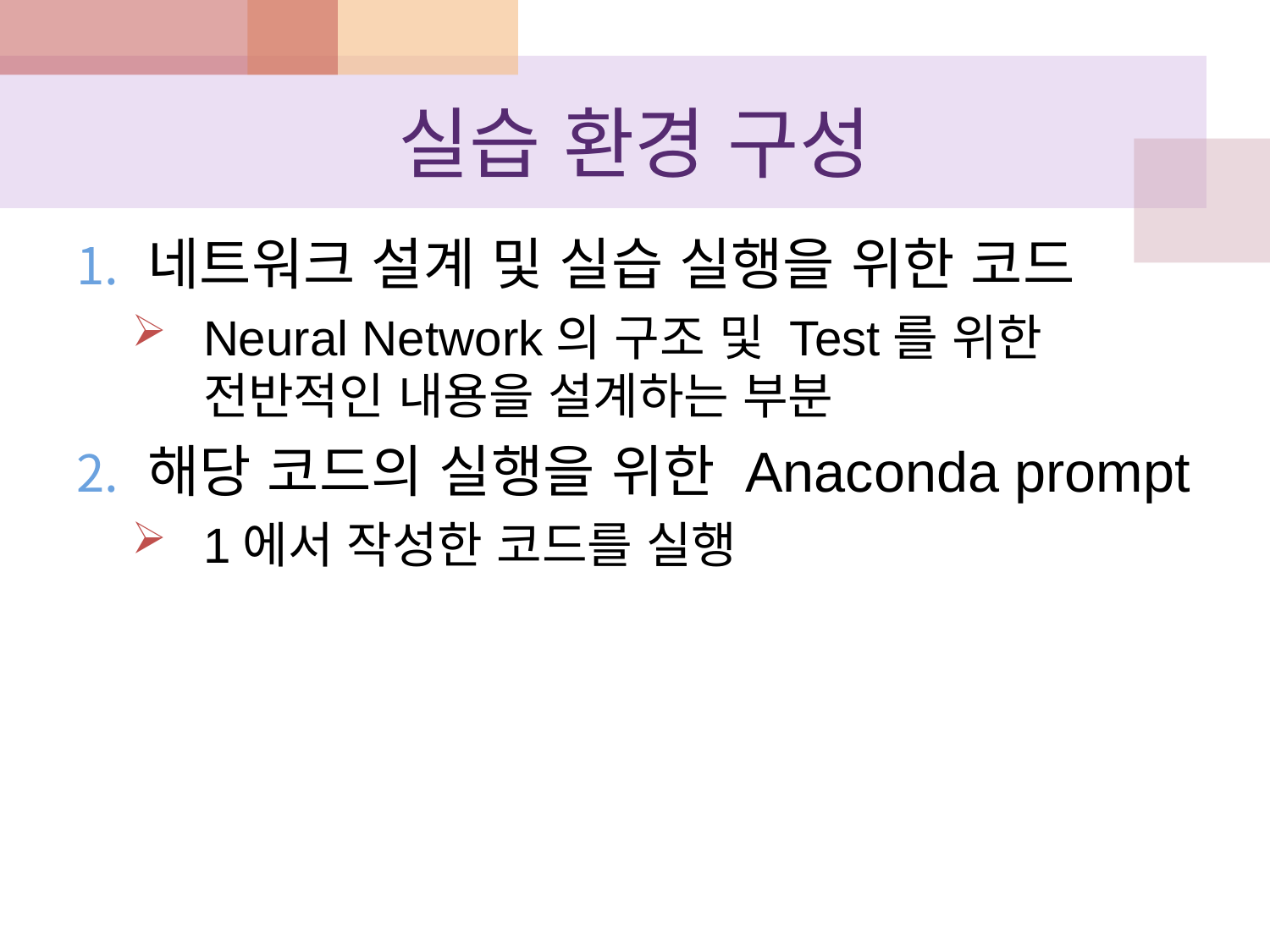

# 실습 환경 구성
네트워크 설계 및 실습 실행을 위한 코드
Neural Network의 구조 및 Test를 위한 전반적인 내용을 설계하는 부분
해당 코드의 실행을 위한 Anaconda prompt
1에서 작성한 코드를 실행